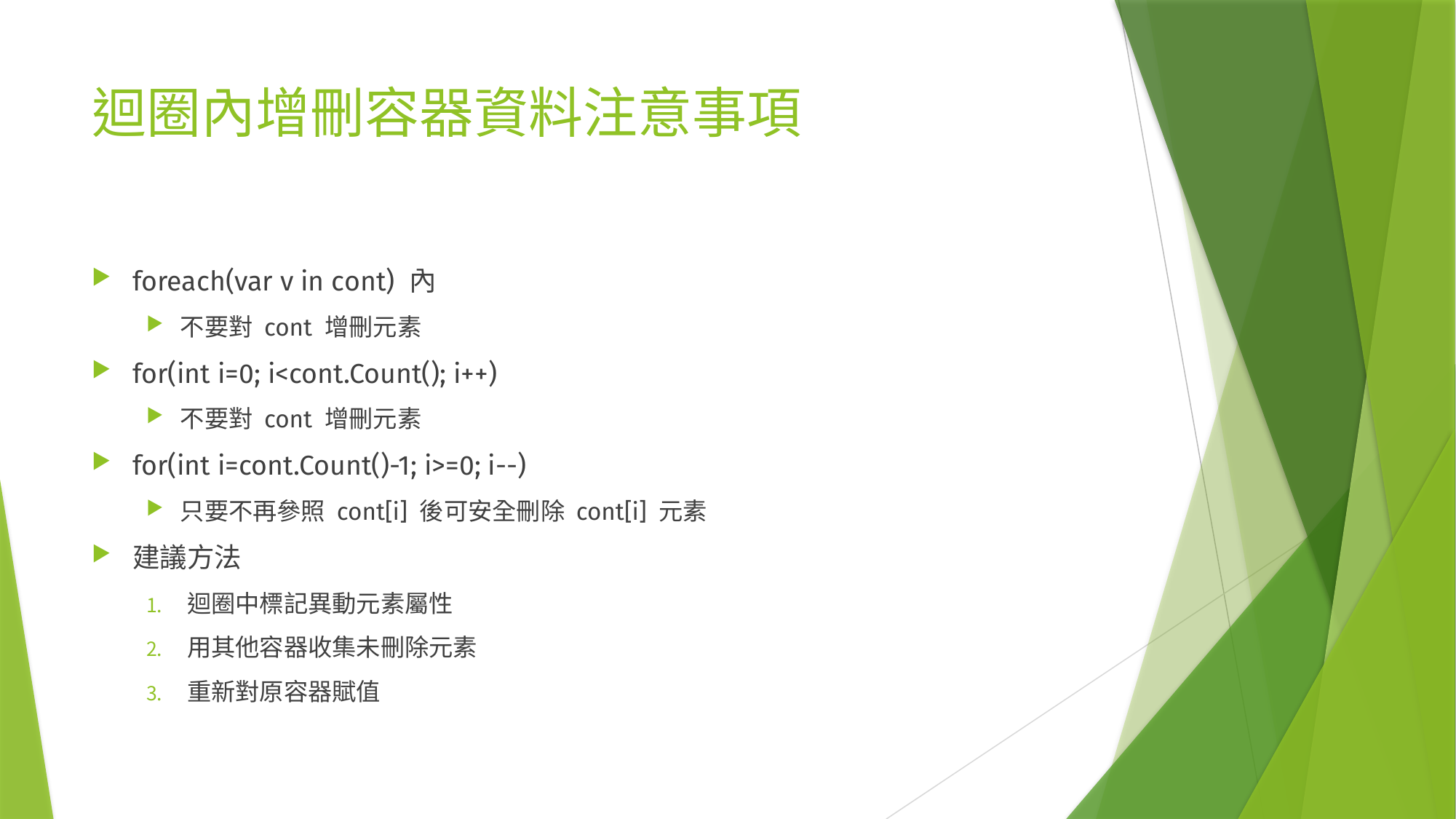

# 迴圈內增刪容器資料注意事項
foreach(var v in cont) 內
不要對 cont 增刪元素
for(int i=0; i<cont.Count(); i++)
不要對 cont 增刪元素
for(int i=cont.Count()-1; i>=0; i--)
只要不再參照 cont[i] 後可安全刪除 cont[i] 元素
建議方法
迴圈中標記異動元素屬性
用其他容器收集未刪除元素
重新對原容器賦值